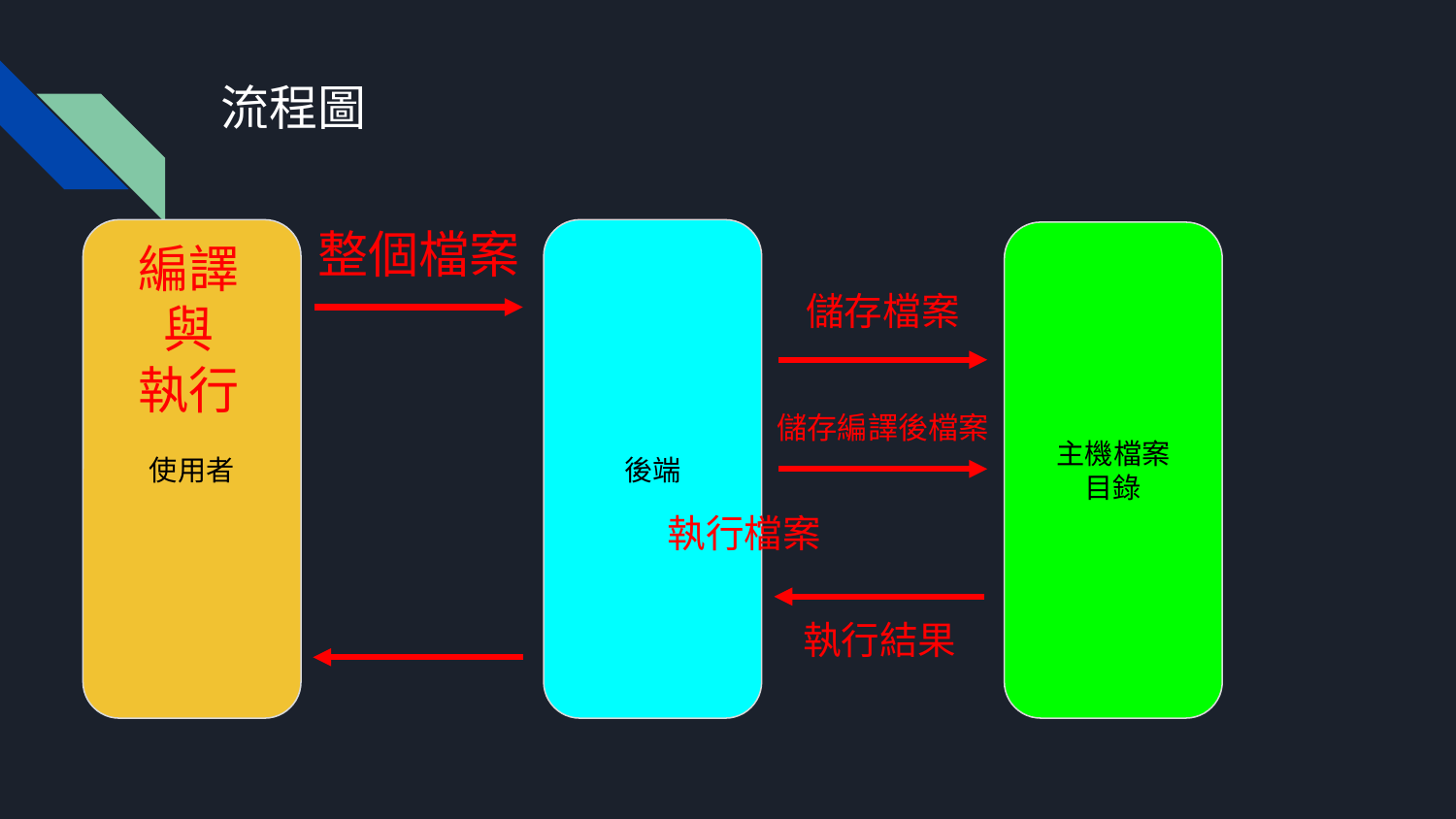

# 流程圖
整個檔案
使用者
後端
編譯
與
執行
主機檔案
目錄
儲存檔案
儲存編譯後檔案
執行檔案
執行結果